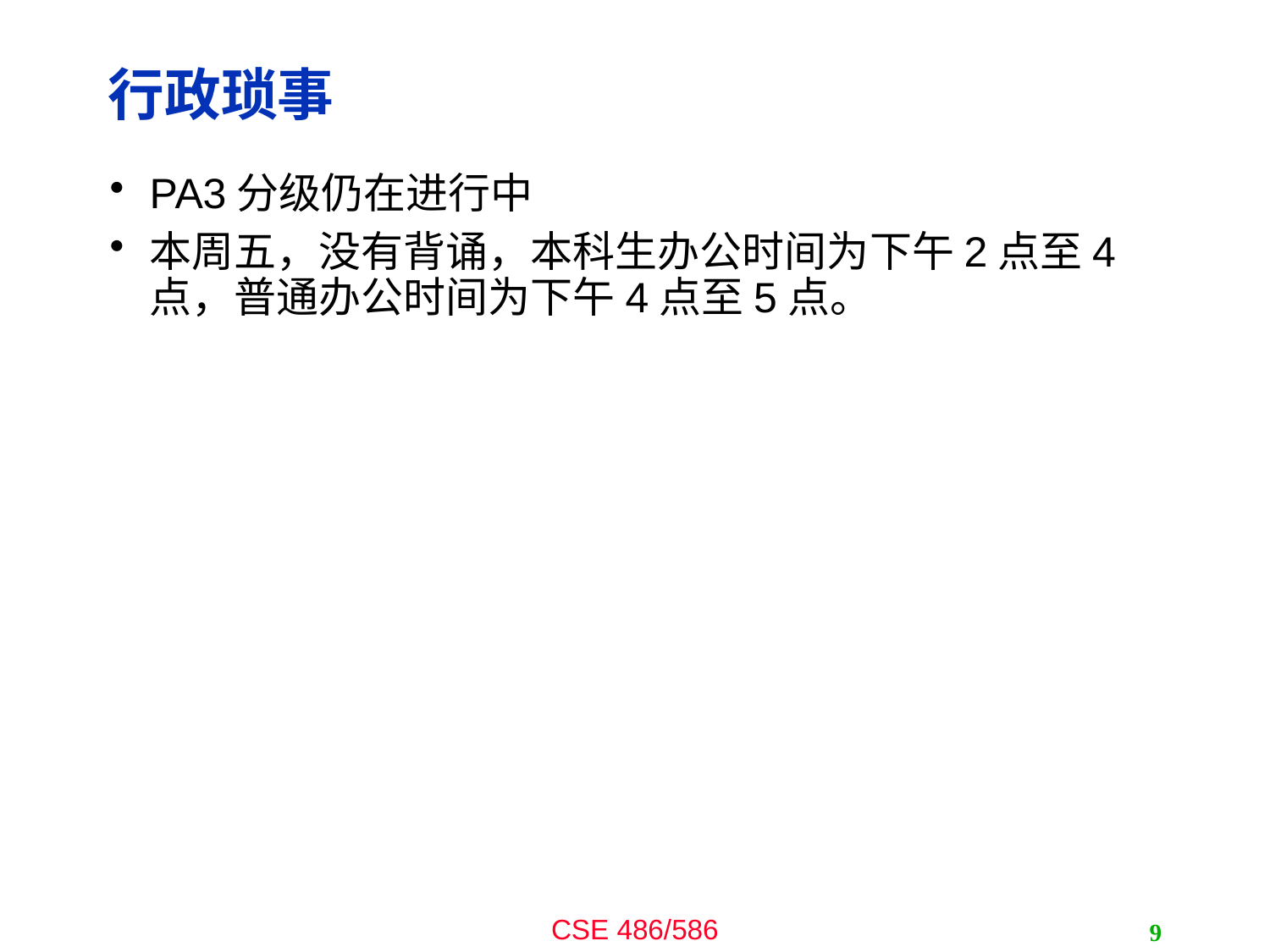

# 行政琐事
PA3分级仍在进行中
本周五，没有背诵，本科生办公时间为下午2点至4点，普通办公时间为下午4点至5点。
9